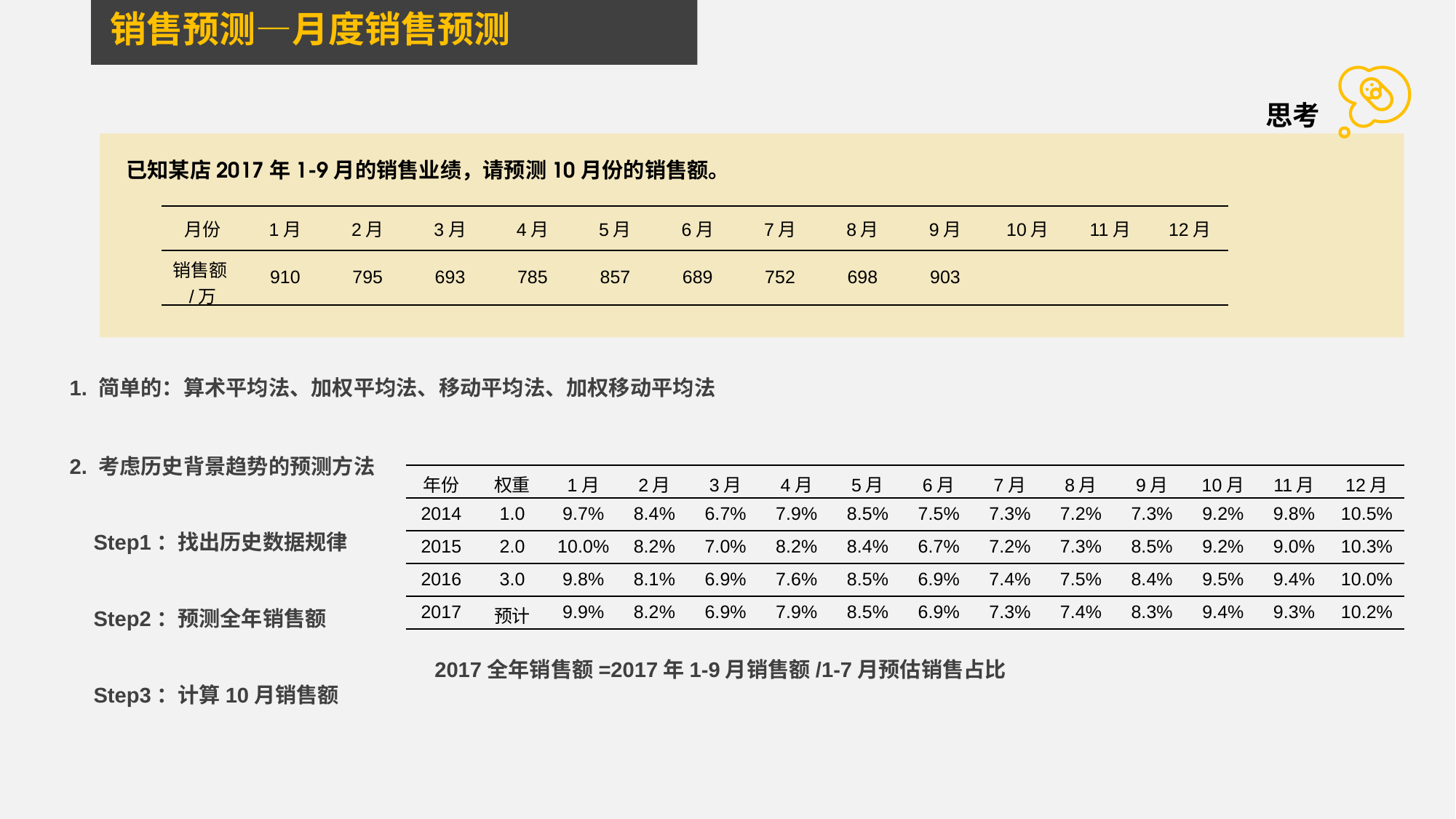

销售预测—月度销售预测

思考

已知某店2017年1-9月的销售业绩，请预测10月份的销售额。
| 月份 | 1月 | 2月 | 3月 | 4月 | 5月 | 6月 | 7月 | 8月 | 9月 | 10月 | 11月 | 12月 |
| --- | --- | --- | --- | --- | --- | --- | --- | --- | --- | --- | --- | --- |
| 销售额/万 | 910 | 795 | 693 | 785 | 857 | 689 | 752 | 698 | 903 |  |  |  |
1. 简单的：算术平均法、加权平均法、移动平均法、加权移动平均法
2. 考虑历史背景趋势的预测方法

    Step1：找出历史数据规律

    Step2：预测全年销售额

    Step3：计算10月销售额
| 年份 | 权重 | 1月 | 2月 | 3月 | 4月 | 5月 | 6月 | 7月 | 8月 | 9月 | 10月 | 11月 | 12月 |
| --- | --- | --- | --- | --- | --- | --- | --- | --- | --- | --- | --- | --- | --- |
| 2014 | 1.0 | 9.7% | 8.4% | 6.7% | 7.9% | 8.5% | 7.5% | 7.3% | 7.2% | 7.3% | 9.2% | 9.8% | 10.5% |
| 2015 | 2.0 | 10.0% | 8.2% | 7.0% | 8.2% | 8.4% | 6.7% | 7.2% | 7.3% | 8.5% | 9.2% | 9.0% | 10.3% |
| 2016 | 3.0 | 9.8% | 8.1% | 6.9% | 7.6% | 8.5% | 6.9% | 7.4% | 7.5% | 8.4% | 9.5% | 9.4% | 10.0% |
| 2017 | 预计 | 9.9% | 8.2% | 6.9% | 7.9% | 8.5% | 6.9% | 7.3% | 7.4% | 8.3% | 9.4% | 9.3% | 10.2% |
2017全年销售额=2017年1-9月销售额/1-7月预估销售占比